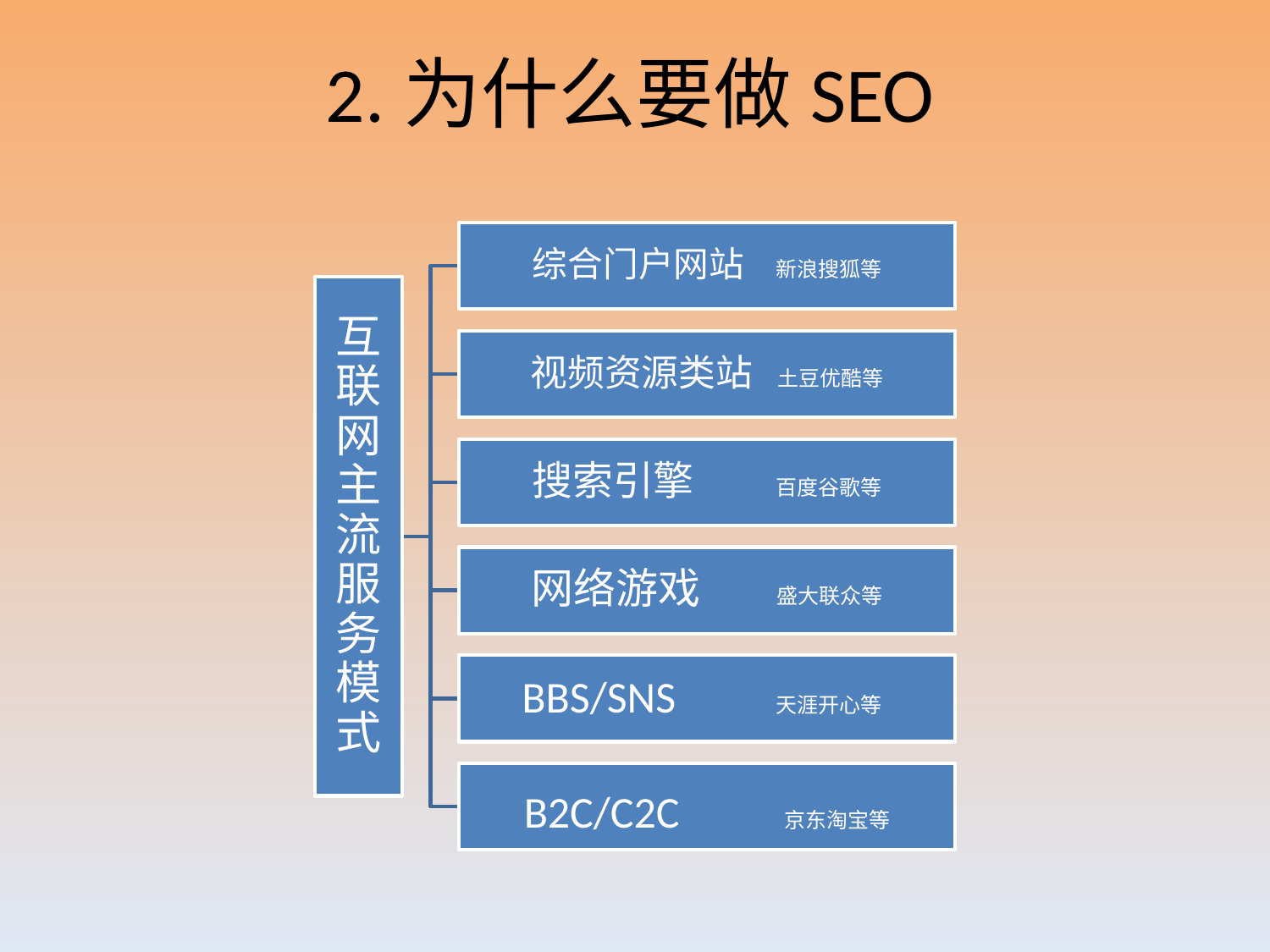

# 2.为什么要做SEO

互联网主流服务模式
综合门户网站    新浪搜狐等
视频资源类站   土豆优酷等
搜索引擎         百度谷歌等
网络游戏        盛大联众等
BBS/SNS         天涯开心等
B2C/C2C      京东淘宝等